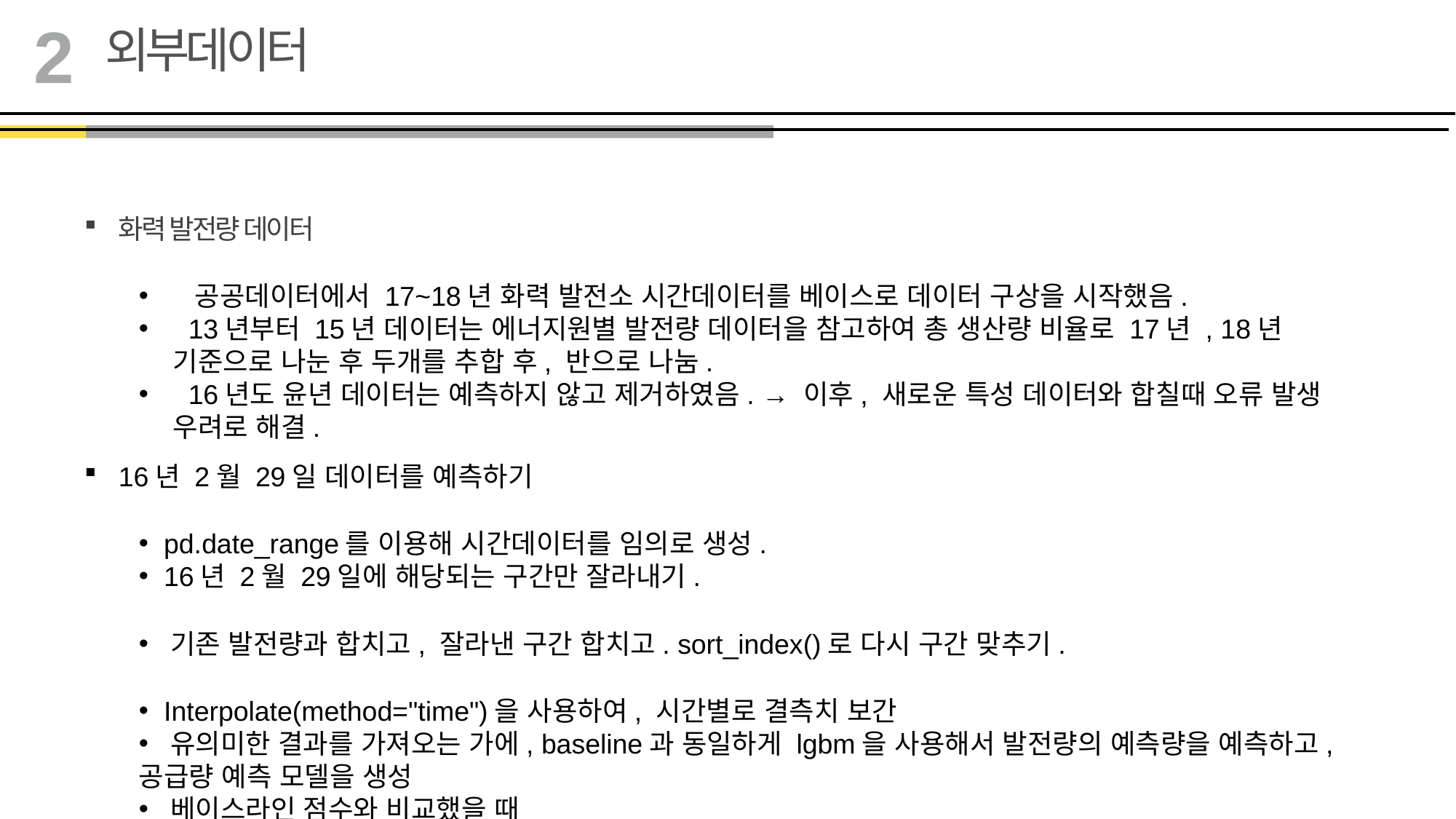

2
외부데이터

화력 발전량 데이터

  공공데이터에서 17~18년 화력 발전소 시간데이터를 베이스로 데이터 구상을 시작했음.
  13년부터 15년 데이터는 에너지원별 발전량 데이터을 참고하여 총 생산량 비율로 17년 , 18년 기준으로 나눈 후 두개를 추합 후, 반으로 나눔.
  16년도 윤년 데이터는 예측하지 않고 제거하였음. → 이후, 새로운 특성 데이터와 합칠때 오류 발생 우려로 해결.

16년 2월 29일 데이터를 예측하기

  pd.date_range를 이용해 시간데이터를 임의로 생성.
  16년 2월 29일에 해당되는 구간만 잘라내기.

  기존 발전량과 합치고, 잘라낸 구간 합치고. sort_index()로 다시 구간 맞추기.

  Interpolate(method="time")을 사용하여, 시간별로 결측치 보간
  유의미한 결과를 가져오는 가에, baseline과 동일하게 lgbm을 사용해서 발전량의 예측량을 예측하고, 공급량 예측 모델을 생성
  베이스라인 점수와 비교했을 때